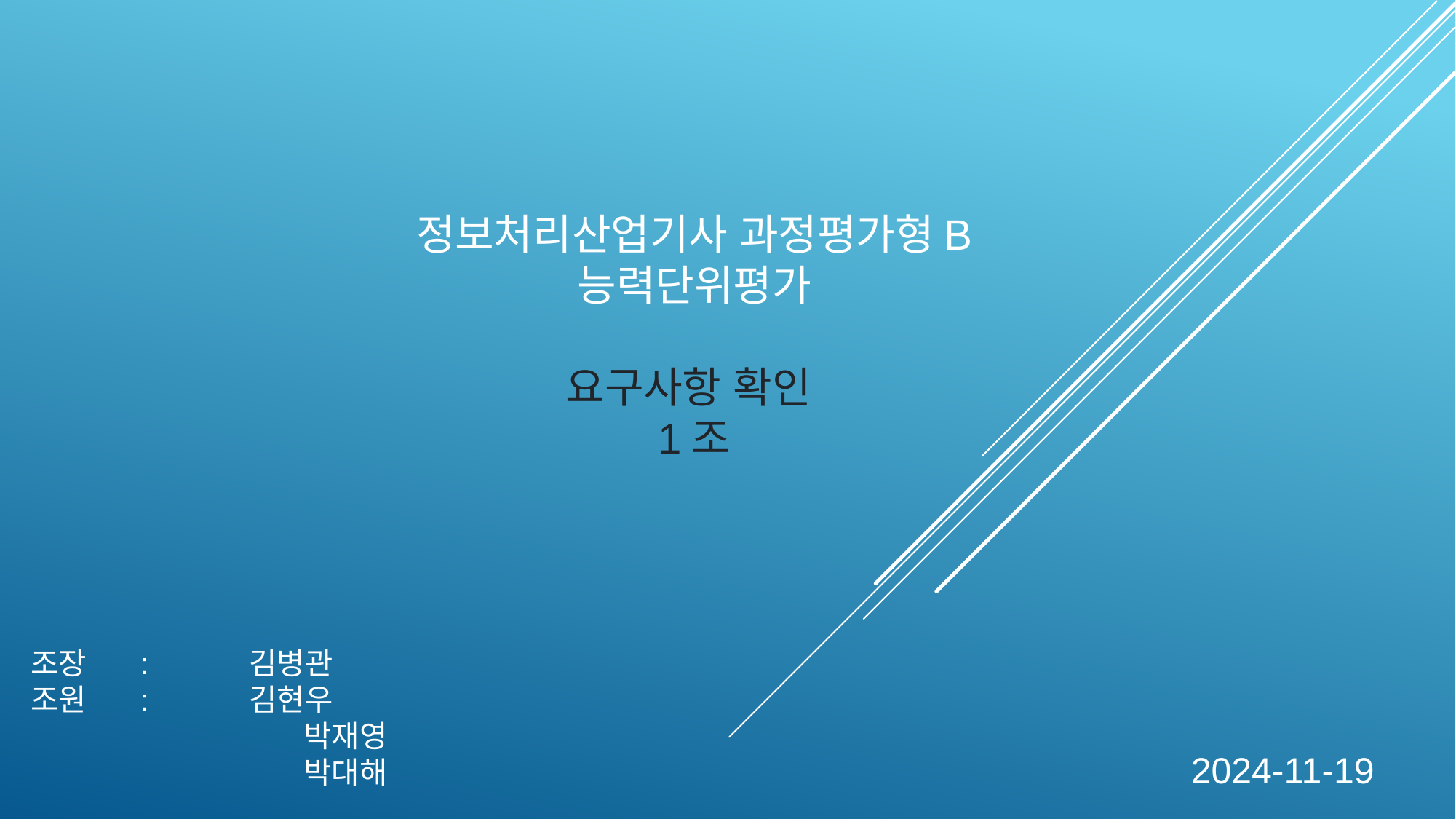

정보처리산업기사 과정평가형B
능력단위평가

요구사항 확인
1조
조장	:	김병관
조원	:	김현우
			박재영
			박대해
2024-11-19